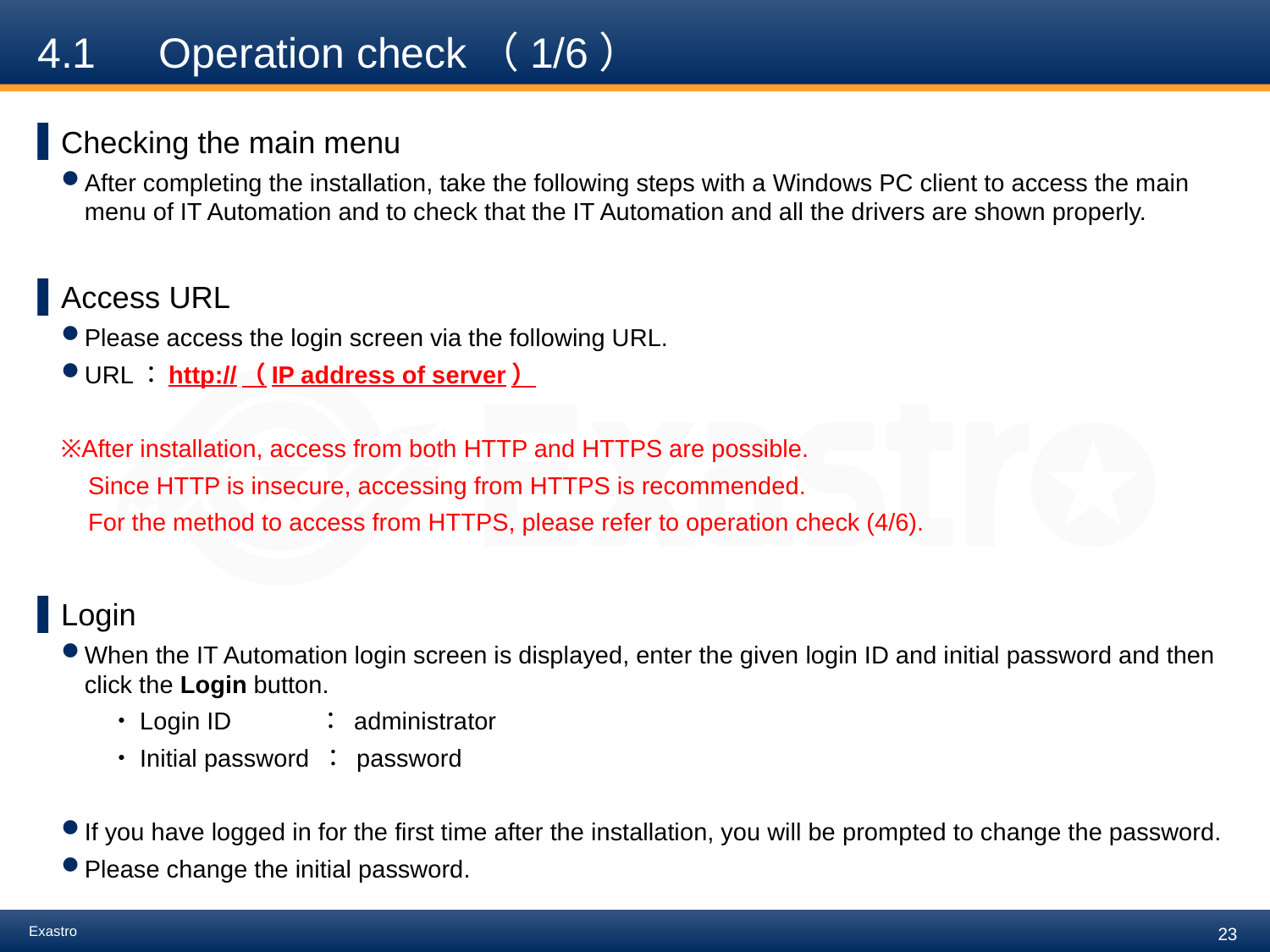

# 4.1　Operation check（1/6）
Checking the main menu
After completing the installation, take the following steps with a Windows PC client to access the main menu of IT Automation and to check that the IT Automation and all the drivers are shown properly.

Access URL
Please access the login screen via the following URL.
URL：http://（IP address of server）

※After installation, access from both HTTP and HTTPS are possible.
    Since HTTP is insecure, accessing from HTTPS is recommended.
    For the method to access from HTTPS, please refer to operation check (4/6).

Login
When the IT Automation login screen is displayed, enter the given login ID and initial password and then click the Login button.
　　・Login ID　　      ： administrator
　　・Initial password ： password

If you have logged in for the first time after the installation, you will be prompted to change the password.
Please change the initial password.